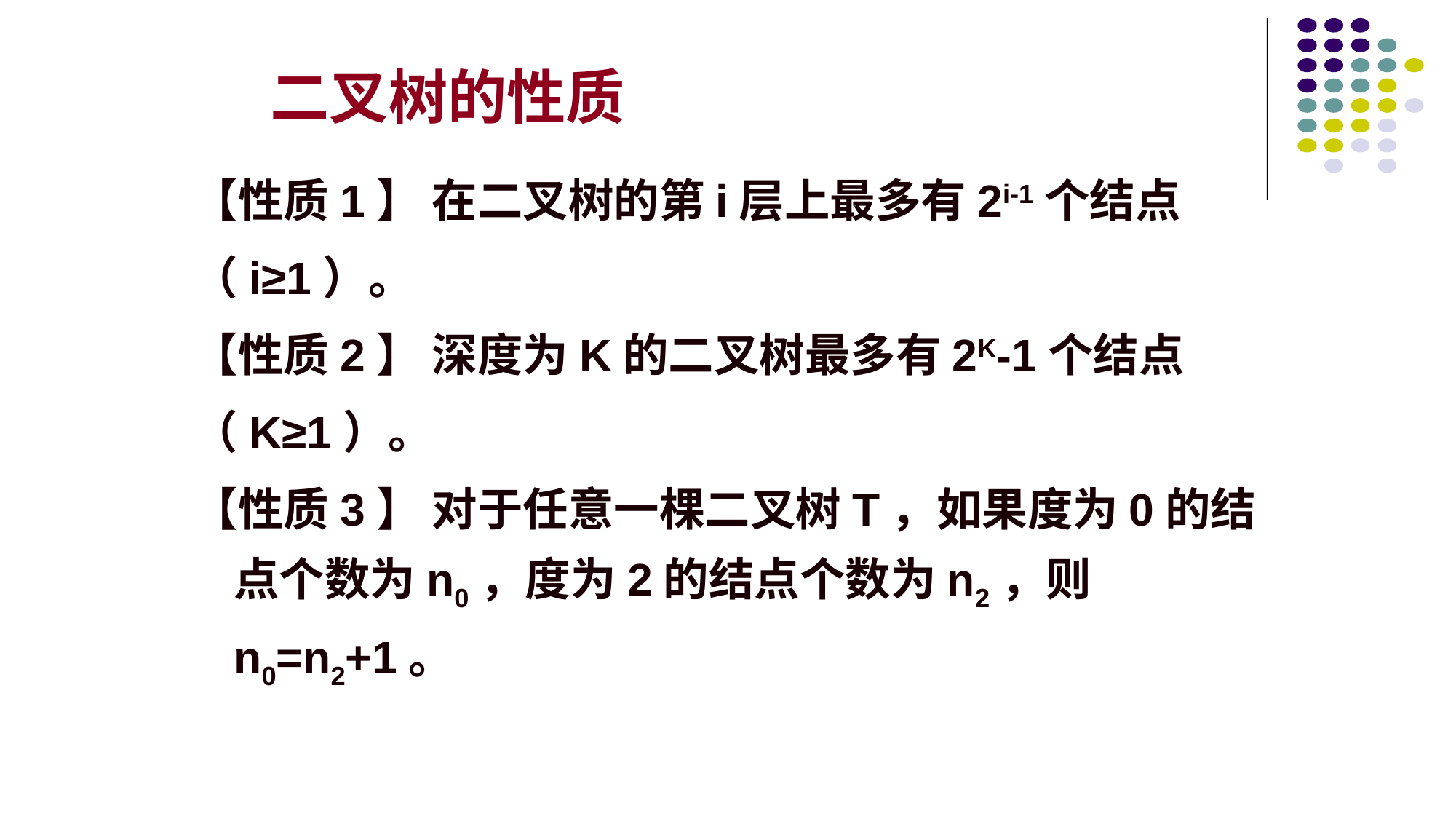

二叉树的性质
【性质1】 在二叉树的第i层上最多有2i-1个结点
（i≥1）。
【性质2】 深度为K的二叉树最多有2K-1个结点
（K≥1）。
【性质3】 对于任意一棵二叉树T，如果度为0的结点个数为n0，度为2的结点个数为n2，则n0=n2+1。